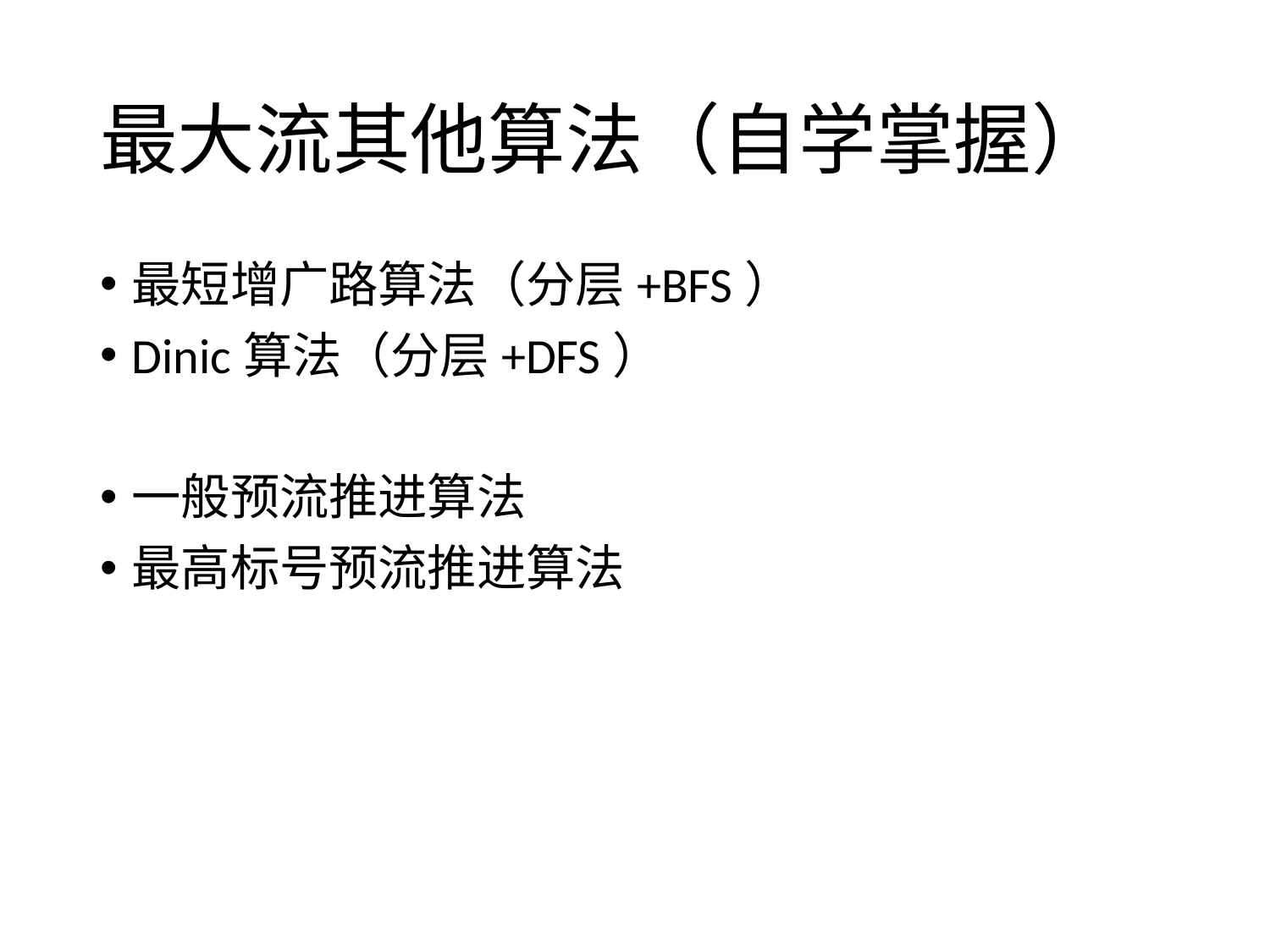

# 最大流其他算法（自学掌握）
最短增广路算法（分层+BFS）
Dinic算法（分层+DFS）

一般预流推进算法
最高标号预流推进算法